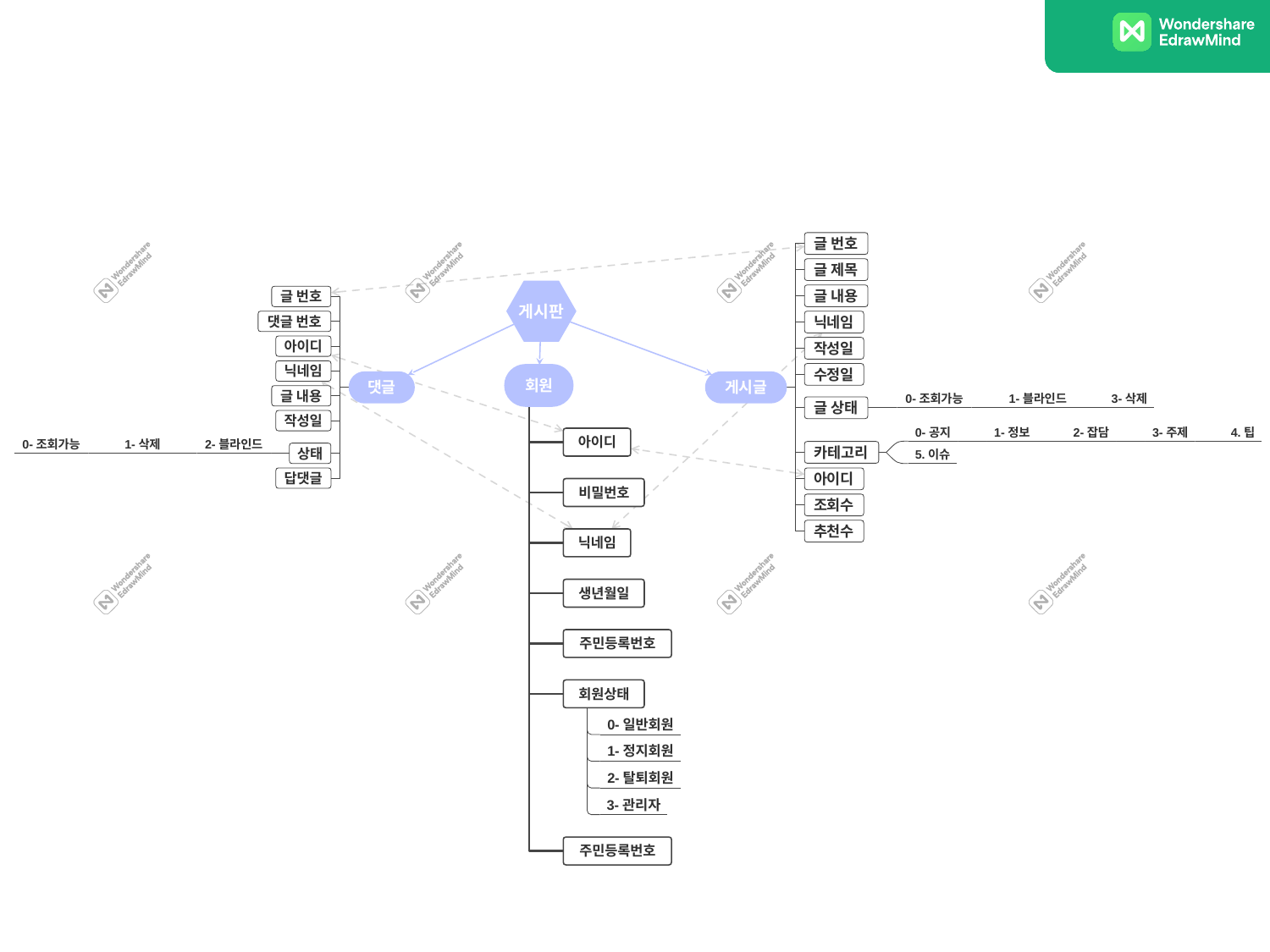

글 번호

글 제목

게시판
글 내용
글 번호
댓글 번호
닉네임

아이디
작성일

닉네임
수정일
회원

댓글
게시글

글 내용
0-조회가능
1-블라인드
3-삭제

글 상태

작성일

0-공지
1-정보
2-잡담
3-주제
4.팁

아이디

0-조회가능
1-삭제
2-블라인드

카테고리
상태
5.이슈

답댓글
아이디

비밀번호
조회수

추천수

닉네임

생년월일

주민등록번호
회원상태
0-일반회원

1-정지회원

2-탈퇴회원
3-관리자
주민등록번호